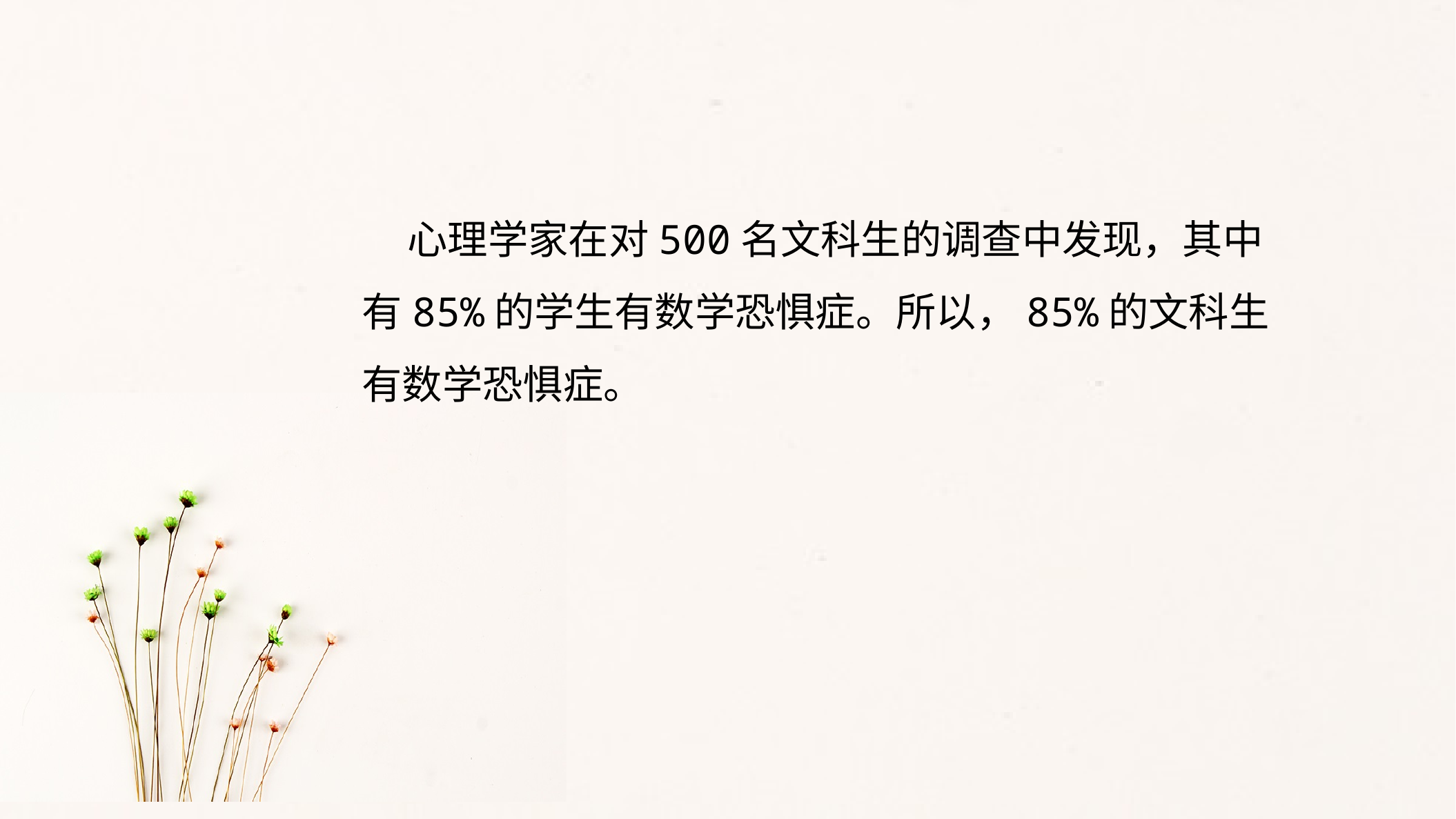

心理学家在对500名文科生的调查中发现，其中有85%的学生有数学恐惧症。所以，85%的文科生有数学恐惧症。